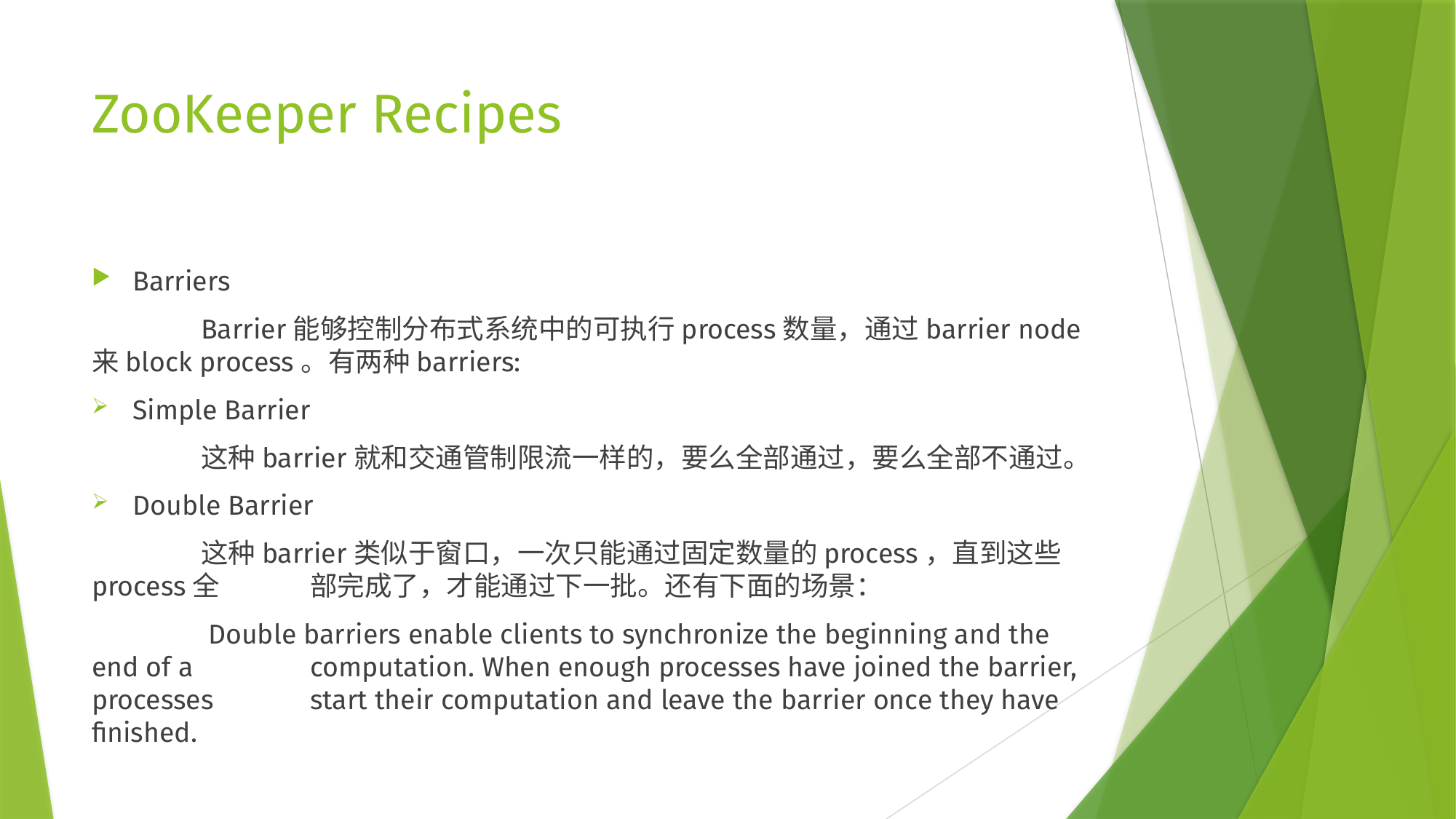

# ZooKeeper Recipes
Barriers
	Barrier能够控制分布式系统中的可执行process数量，通过barrier node来block process。有两种barriers:
Simple Barrier
	这种barrier就和交通管制限流一样的，要么全部通过，要么全部不通过。
Double Barrier
	这种barrier类似于窗口，一次只能通过固定数量的process，直到这些process全	部完成了，才能通过下一批。还有下面的场景：
	 Double barriers enable clients to synchronize the beginning and the end of a 	computation. When enough processes have joined the barrier, processes 	start their computation and leave the barrier once they have finished.